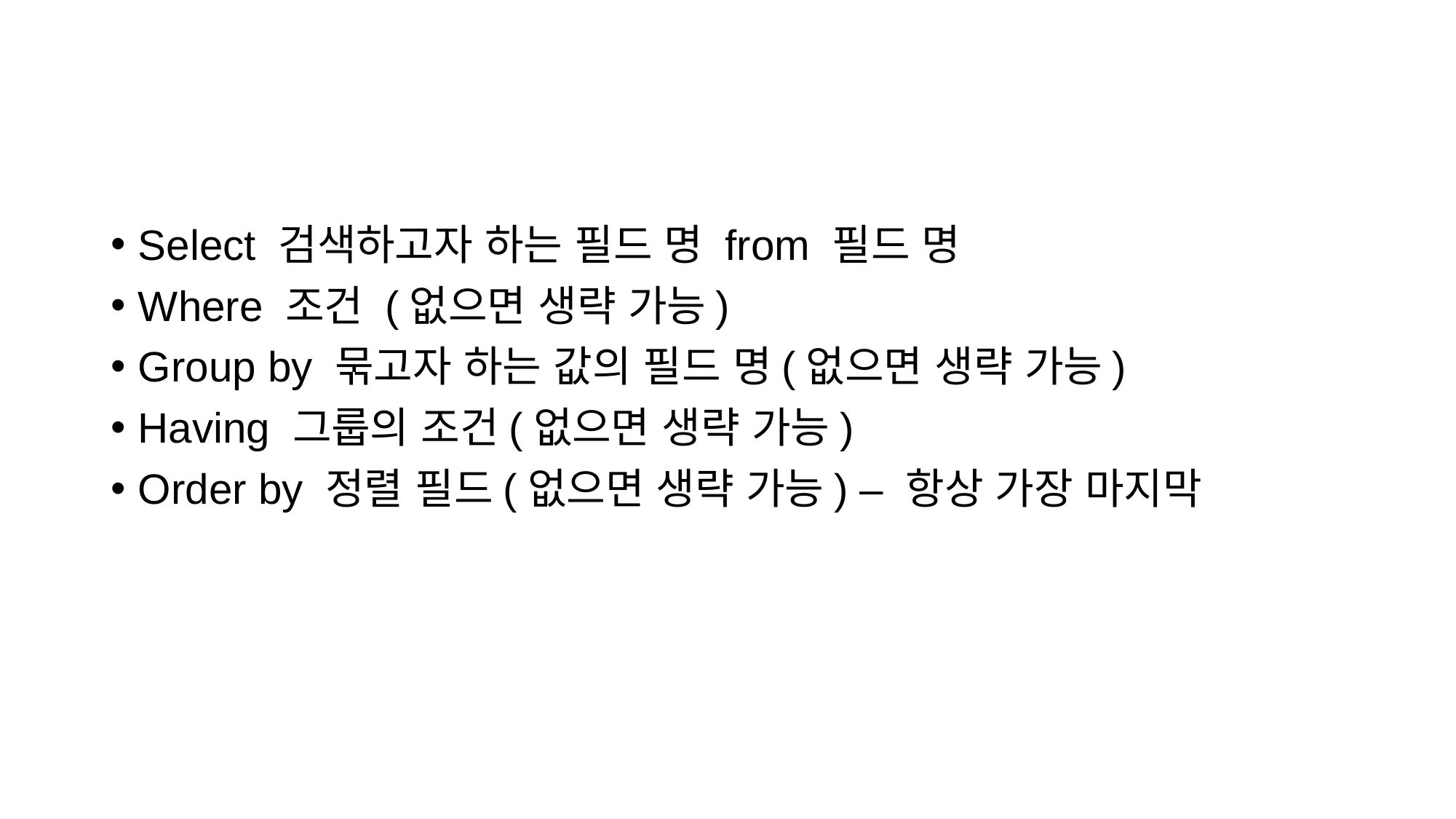

#
Select 검색하고자 하는 필드 명 from 필드 명
Where 조건 (없으면 생략 가능)
Group by 묶고자 하는 값의 필드 명(없으면 생략 가능)
Having 그룹의 조건(없으면 생략 가능)
Order by 정렬 필드(없으면 생략 가능) – 항상 가장 마지막